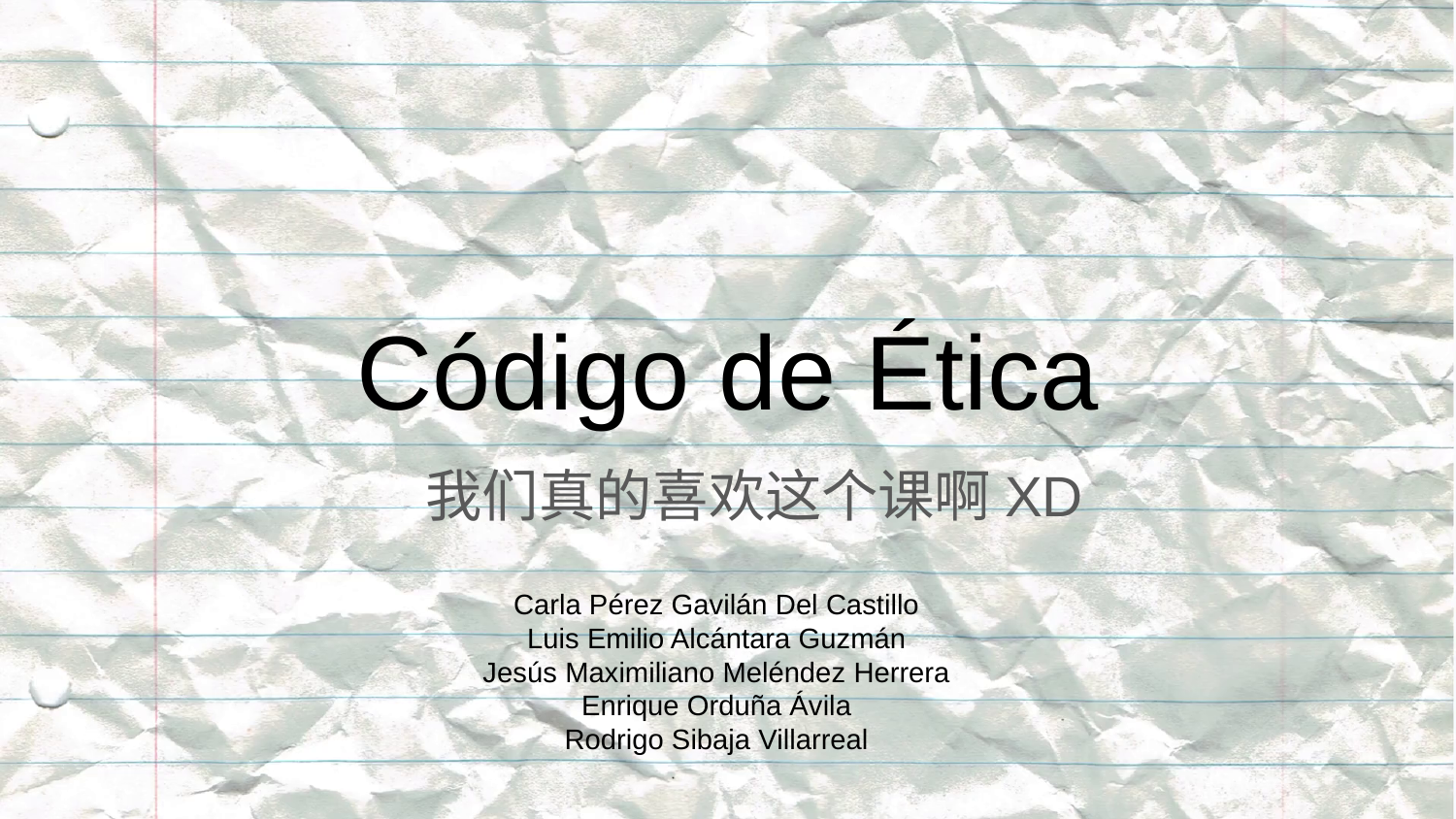

# Código de Ética
我们真的喜欢这个课啊XD
Carla Pérez Gavilán Del Castillo
Luis Emilio Alcántara Guzmán
Jesús Maximiliano Meléndez Herrera
Enrique Orduña Ávila
Rodrigo Sibaja Villarreal